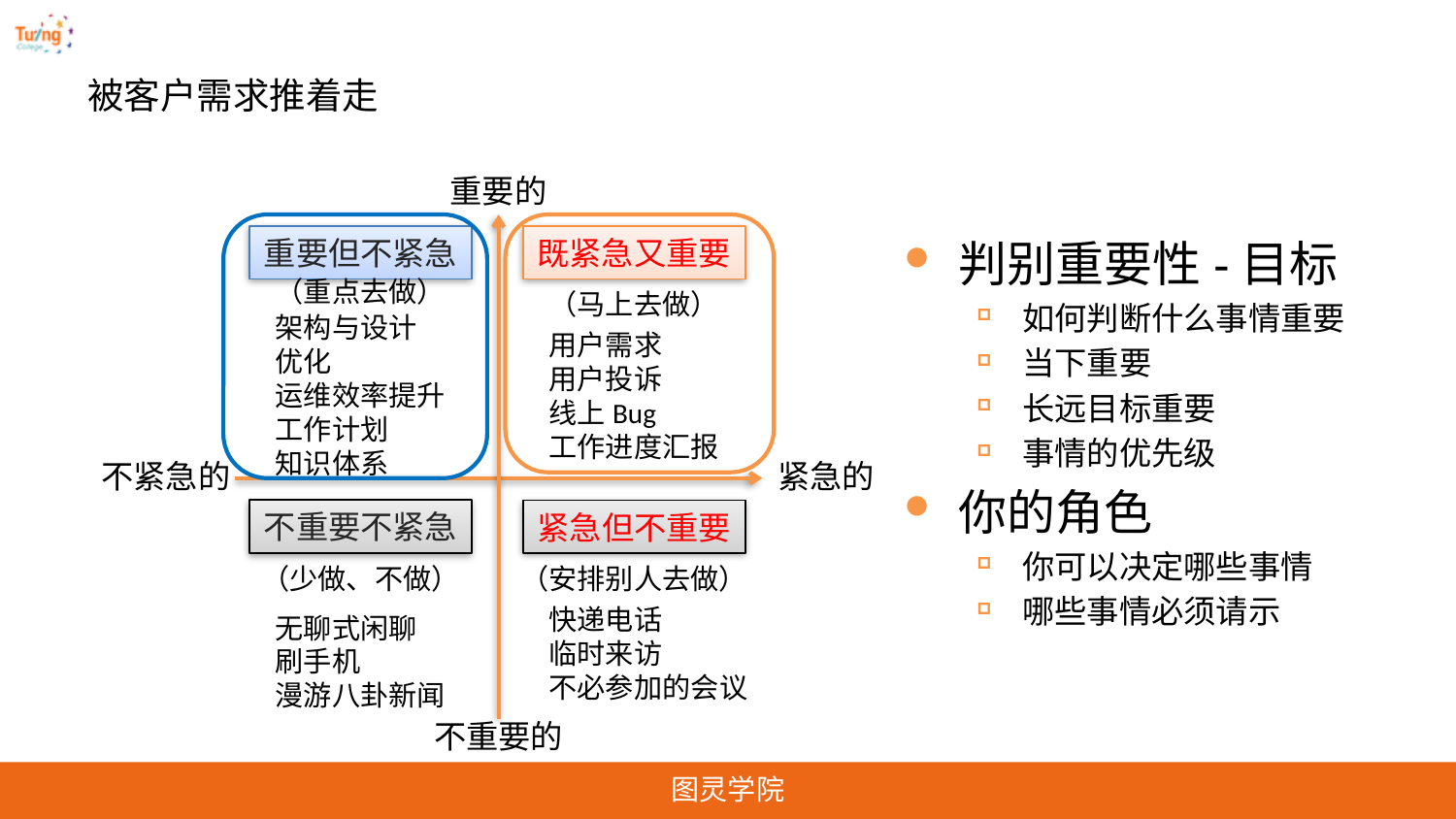

# 被客户需求推着走
重要的

重要但不紧急
既紧急又重要
判别重要性-目标
如何判断什么事情重要
当下重要
长远目标重要
事情的优先级
你的角色
你可以决定哪些事情
哪些事情必须请示
（重点去做）
（马上去做）
架构与设计
优化
运维效率提升
工作计划
知识体系
用户需求
用户投诉
线上Bug
工作进度汇报
不紧急的
紧急的
不重要不紧急
紧急但不重要
（安排别人去做）
（少做、不做）
快递电话
临时来访
不必参加的会议
无聊式闲聊
刷手机
漫游八卦新闻
不重要的
图灵学院